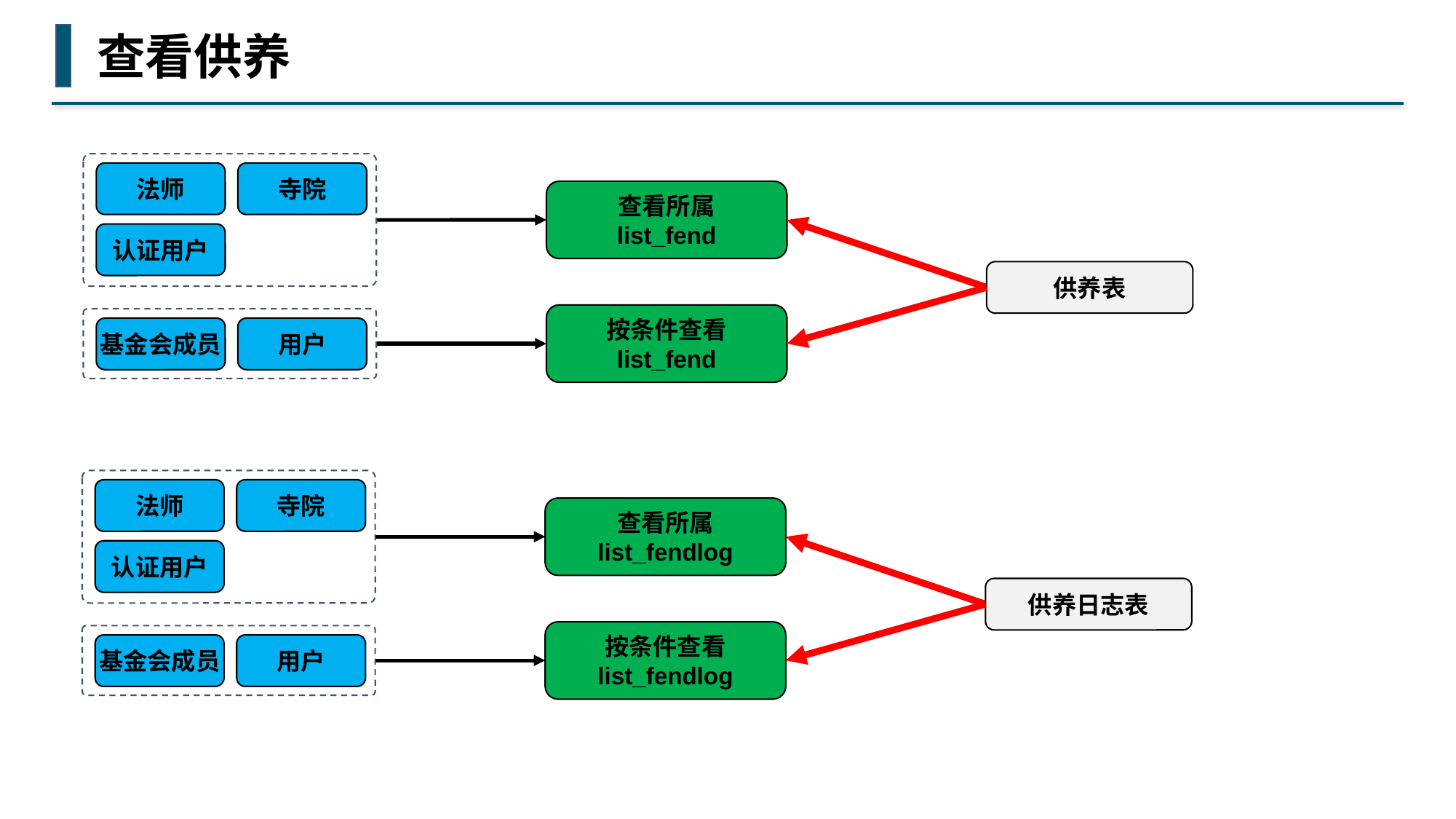

查看供养

法师
寺院
认证用户
查看所属
list_fend
供养表
按条件查看
list_fend

基金会成员
用户

法师
寺院
认证用户
查看所属
list_fendlog
供养日志表
按条件查看
list_fendlog

基金会成员
用户